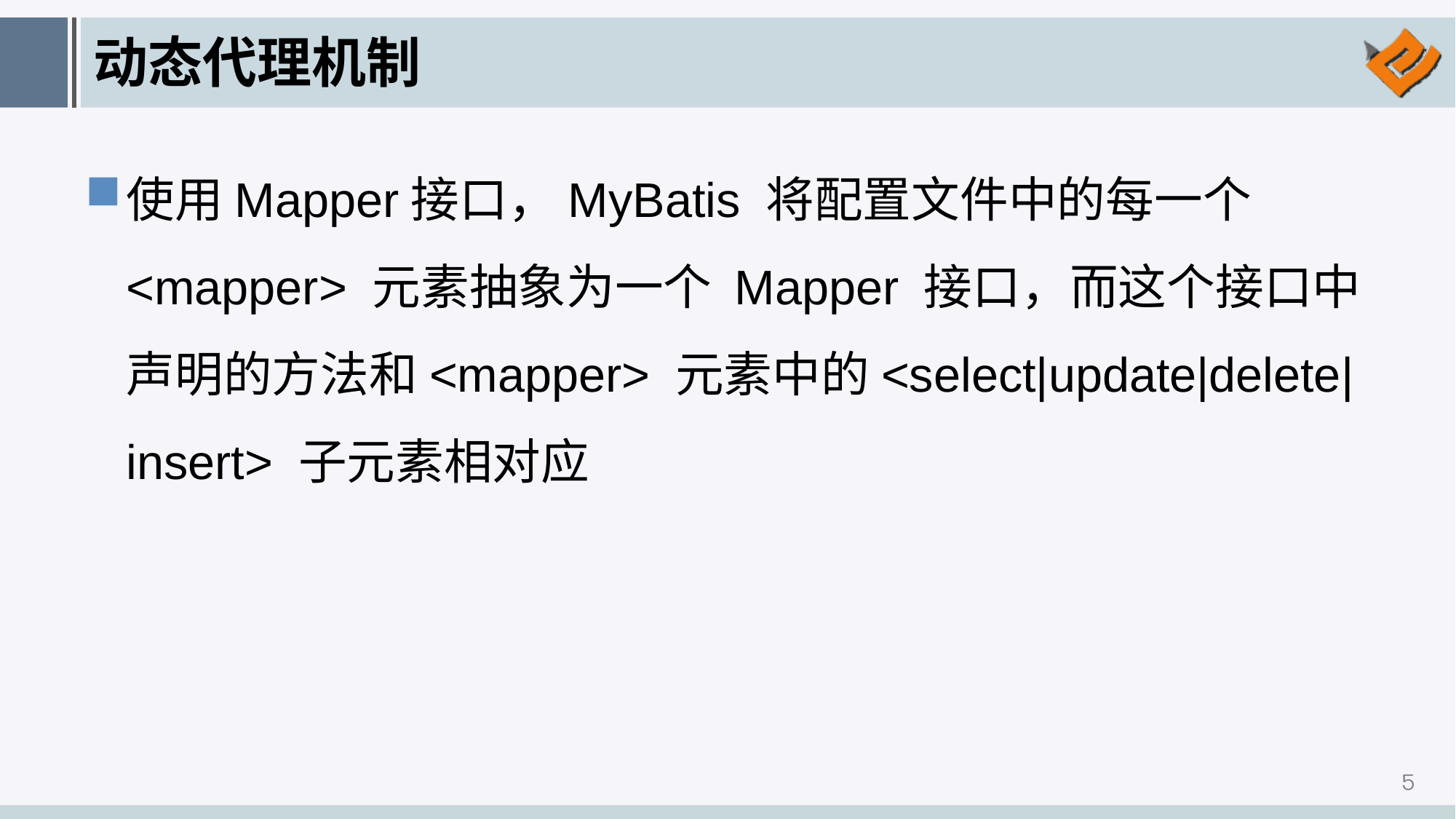

# 动态代理机制
使用Mapper接口，MyBatis 将配置文件中的每一个<mapper> 元素抽象为一个 Mapper 接口，而这个接口中声明的方法和<mapper> 元素中的<select|update|delete|insert> 子元素相对应